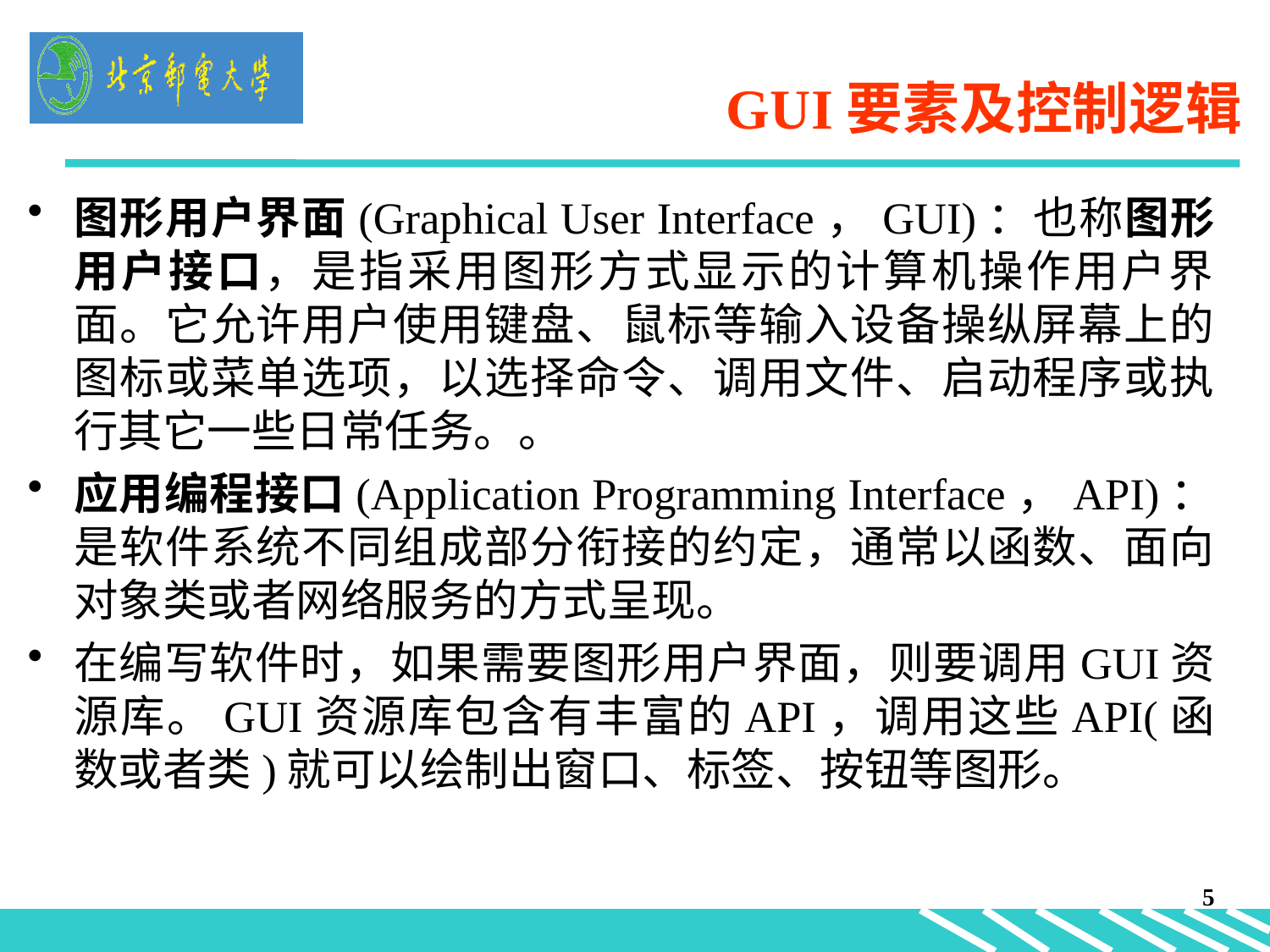

# GUI要素及控制逻辑
图形用户界面(Graphical User Interface，GUI)：也称图形用户接口，是指采用图形方式显示的计算机操作用户界面。它允许用户使用键盘、鼠标等输入设备操纵屏幕上的图标或菜单选项，以选择命令、调用文件、启动程序或执行其它一些日常任务。。
应用编程接口(Application Programming Interface，API)：是软件系统不同组成部分衔接的约定，通常以函数、面向对象类或者网络服务的方式呈现。
在编写软件时，如果需要图形用户界面，则要调用GUI资源库。GUI资源库包含有丰富的API，调用这些API(函数或者类)就可以绘制出窗口、标签、按钮等图形。
5